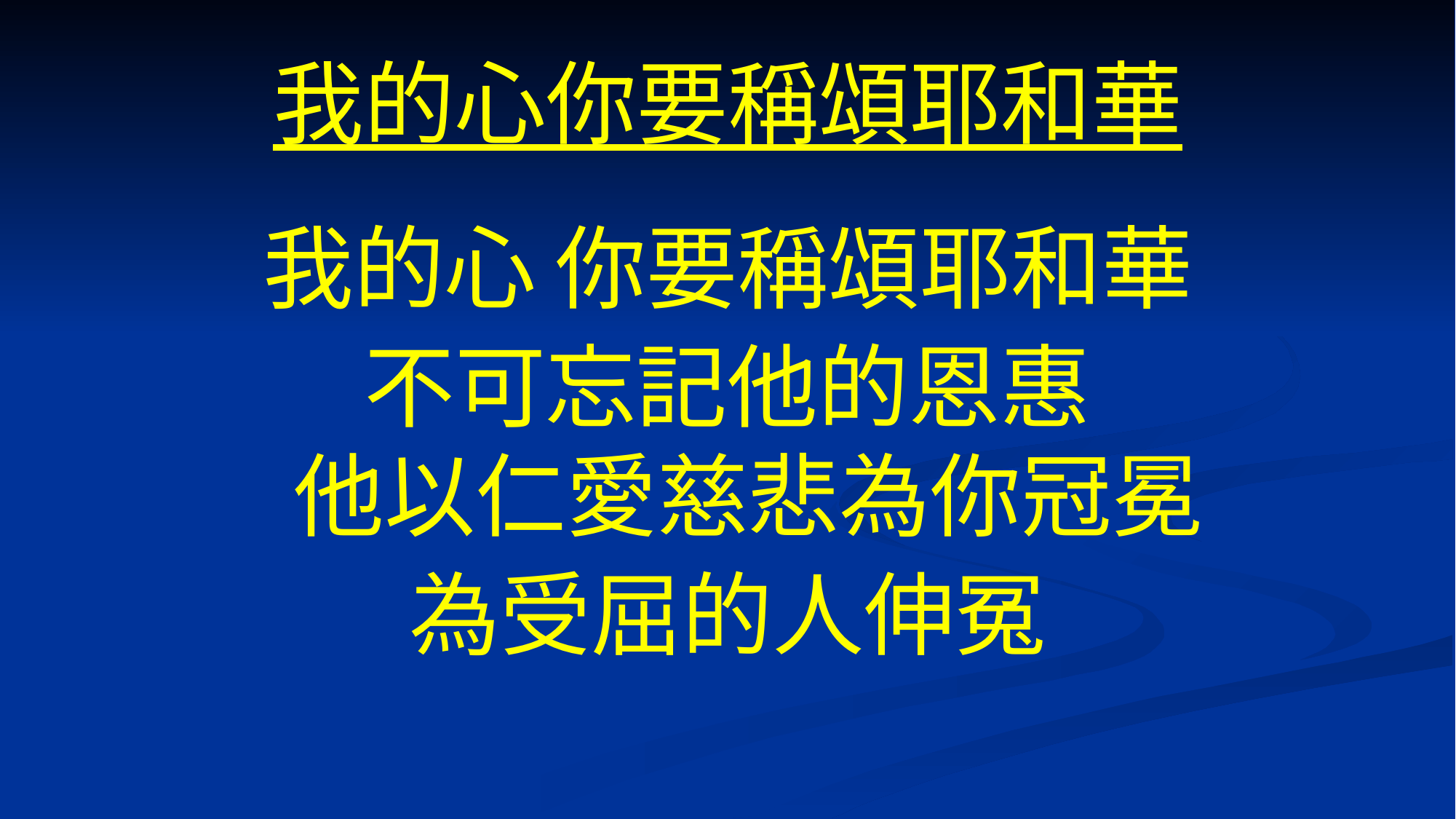

# 我的心你要稱頌耶和華
我的心 你要稱頌耶和華
不可忘記他的恩惠
他以仁愛慈悲為你冠冕
為受屈的人伸冤